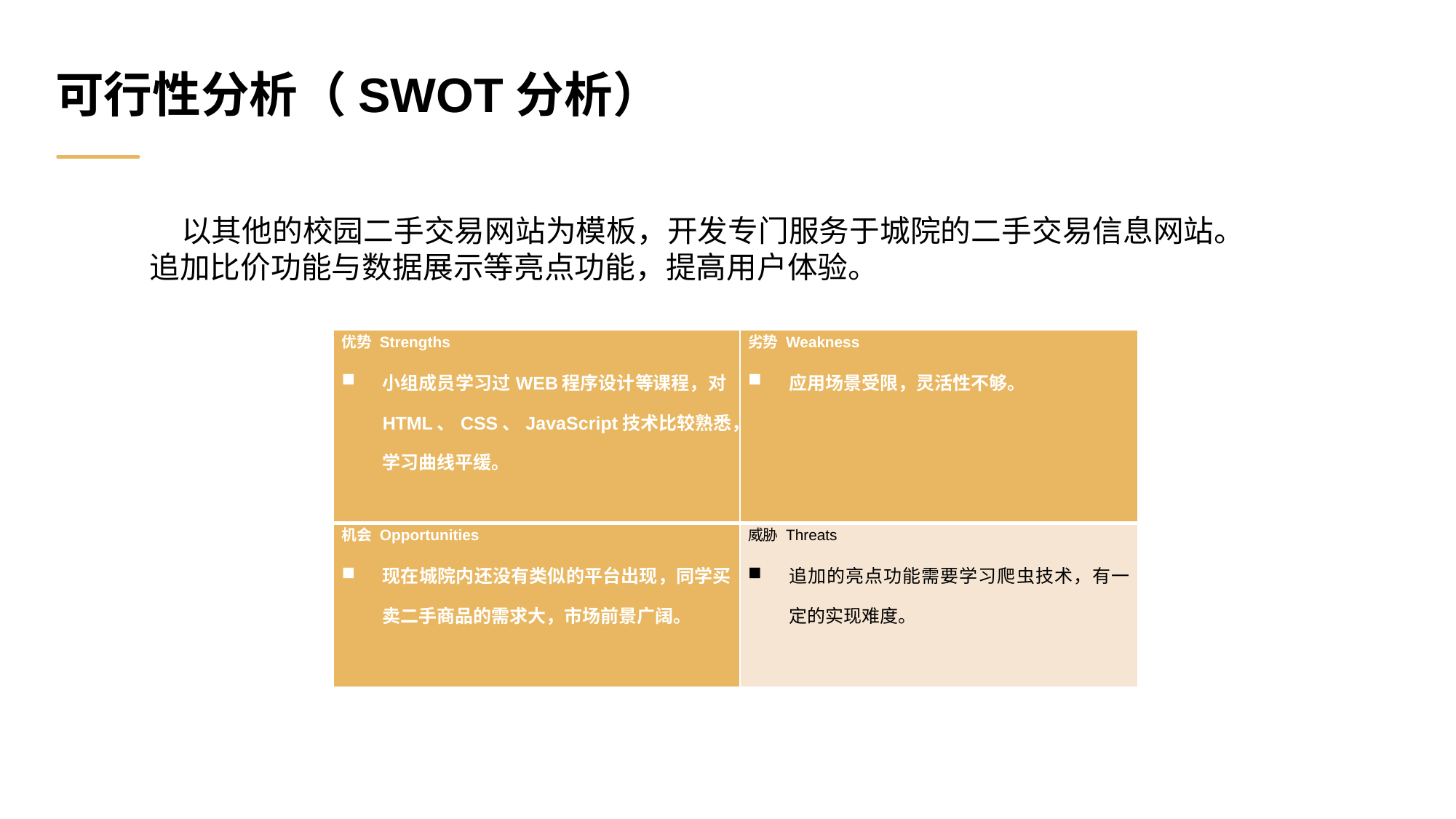

可行性分析（SWOT分析）
以其他的校园二手交易网站为模板，开发专门服务于城院的二手交易信息网站。追加比价功能与数据展示等亮点功能，提高用户体验。
| 优势 Strengths 小组成员学习过WEB程序设计等课程，对HTML、CSS、JavaScript技术比较熟悉，学习曲线平缓。 | 劣势 Weakness 应用场景受限，灵活性不够。 |
| --- | --- |
| 机会 Opportunities 现在城院内还没有类似的平台出现，同学买卖二手商品的需求大，市场前景广阔。 | 威胁 Threats 追加的亮点功能需要学习爬虫技术，有一定的实现难度。 |